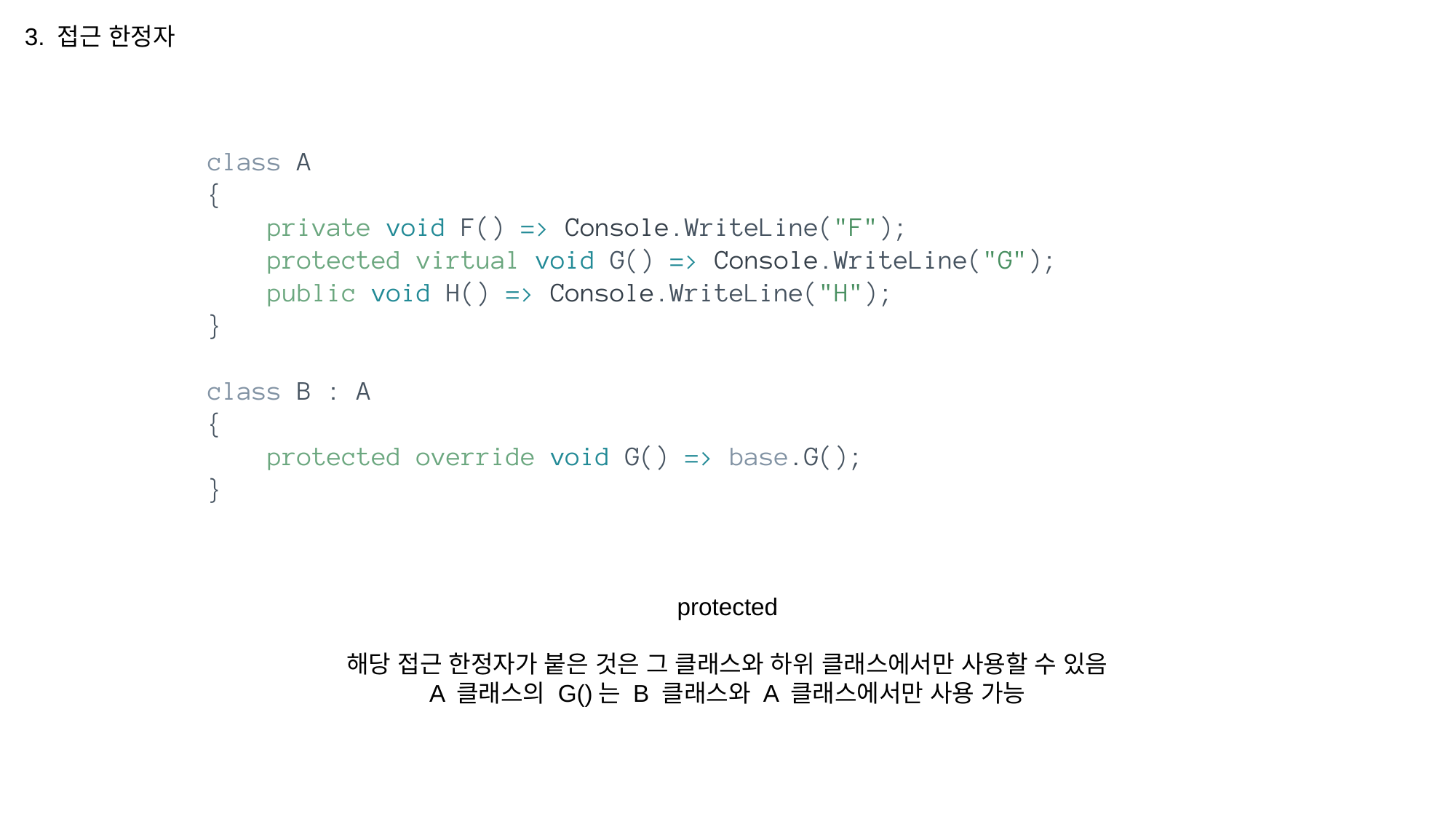

3. 접근 한정자
class A
{
    private void F() => Console.WriteLine("F");
    protected virtual void G() => Console.WriteLine("G");
    public void H() => Console.WriteLine("H");
}
class B : A
{
    protected override void G() => base.G();
}
protected

해당 접근 한정자가 붙은 것은 그 클래스와 하위 클래스에서만 사용할 수 있음
A 클래스의 G()는 B 클래스와 A 클래스에서만 사용 가능